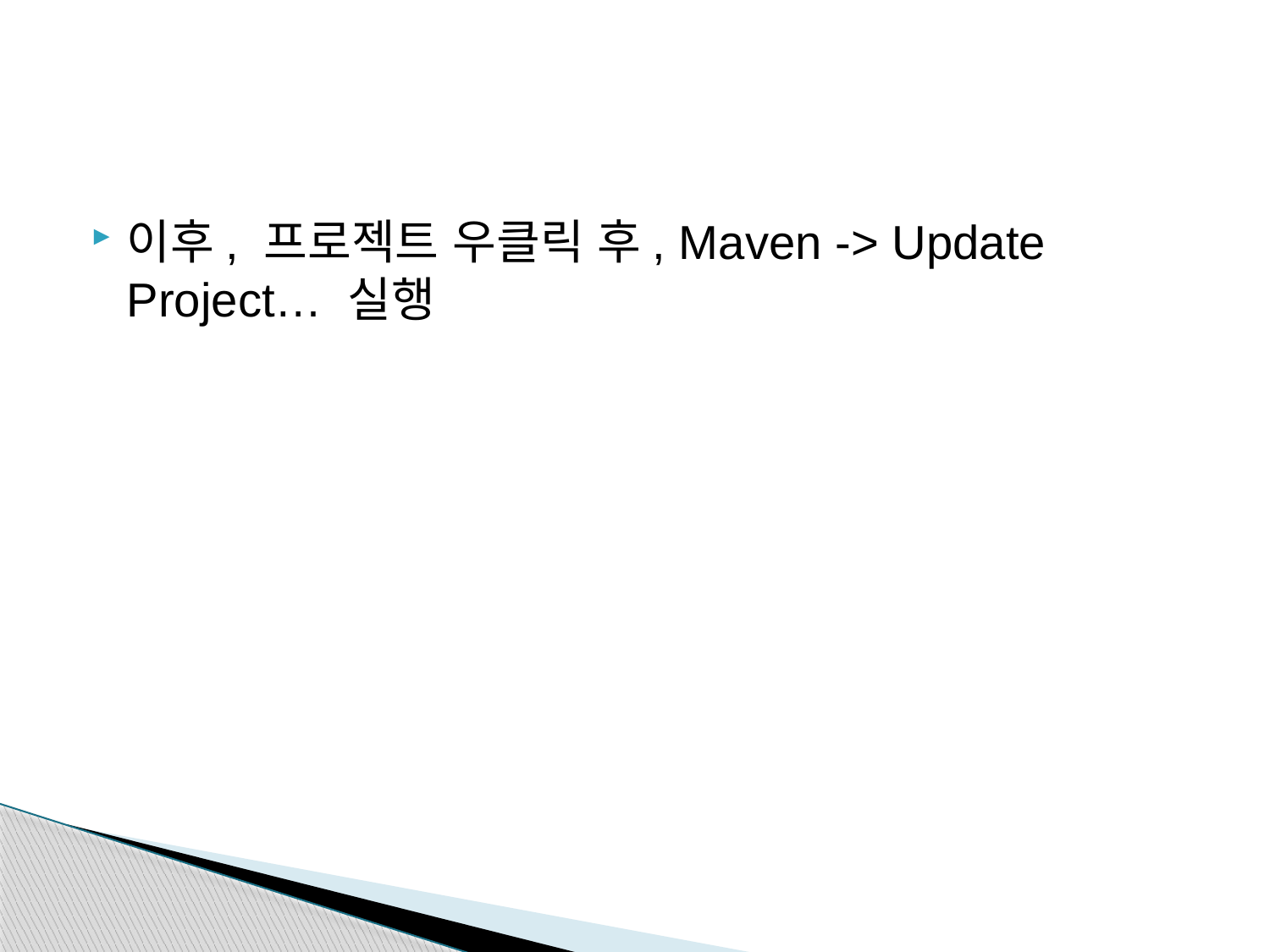

#
이후, 프로젝트 우클릭 후, Maven -> Update Project… 실행